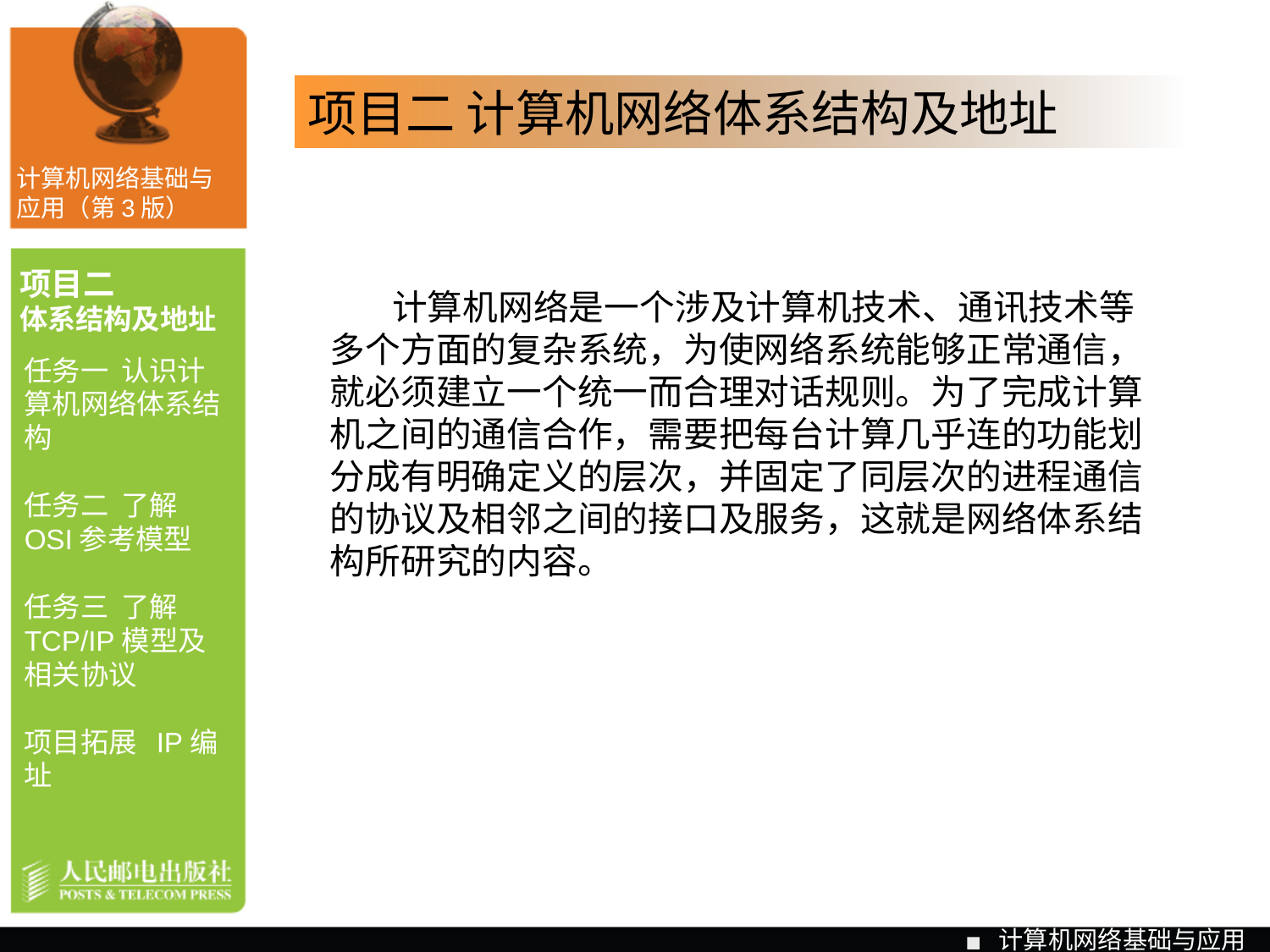

项目二 计算机网络体系结构及地址
计算机网络基础与应用（第3版）
项目二
体系结构及地址
计算机网络是一个涉及计算机技术、通讯技术等多个方面的复杂系统，为使网络系统能够正常通信，就必须建立一个统一而合理对话规则。为了完成计算机之间的通信合作，需要把每台计算几乎连的功能划分成有明确定义的层次，并固定了同层次的进程通信的协议及相邻之间的接口及服务，这就是网络体系结构所研究的内容。
任务一  认识计算机网络体系结构

任务二  了解OSI参考模型

任务三  了解TCP/IP模型及相关协议

项目拓展  IP编址

计算机网络基础与应用